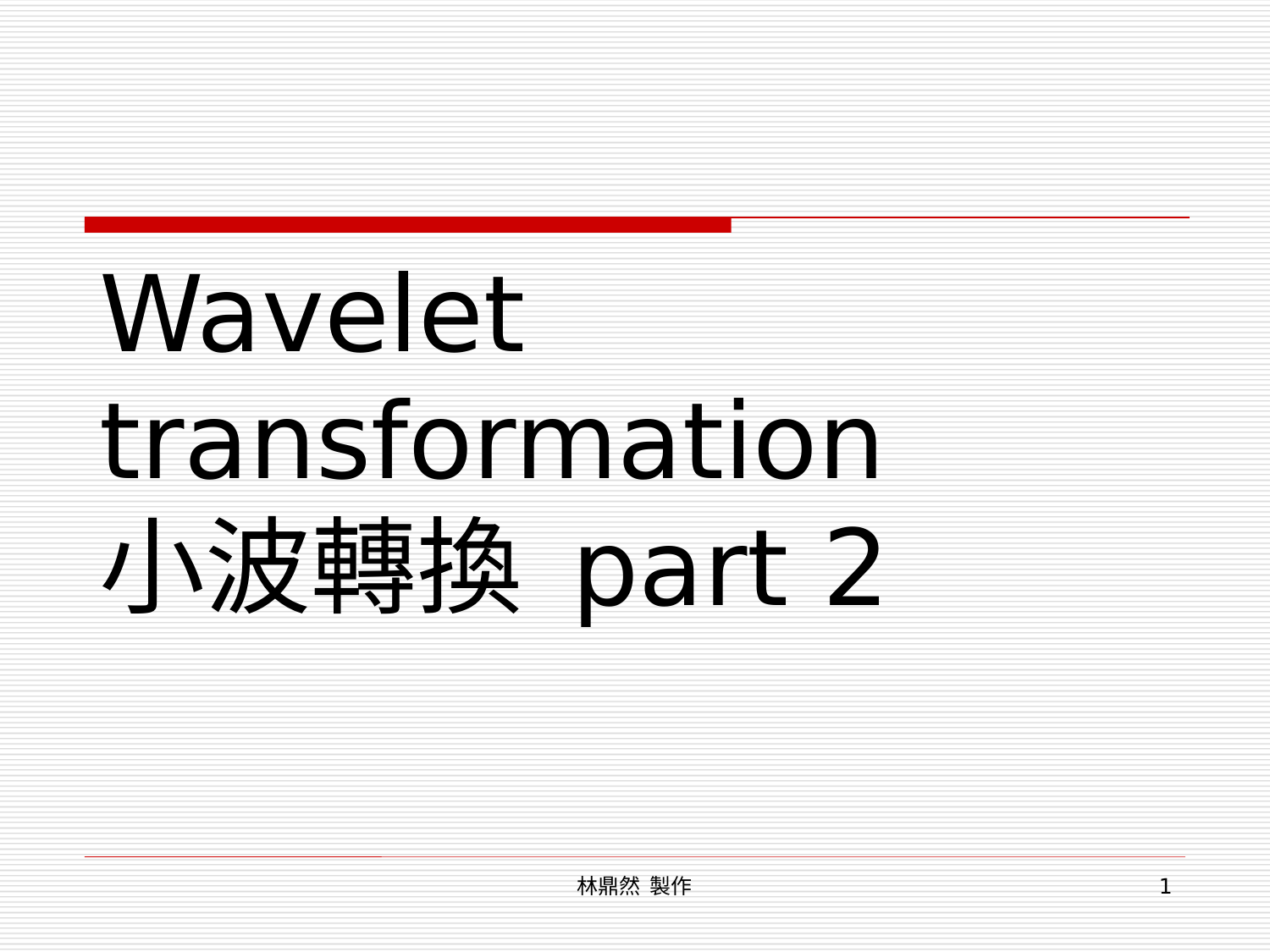

# Wavelet transformation 小波轉換 part 2

林鼎然  製作
1